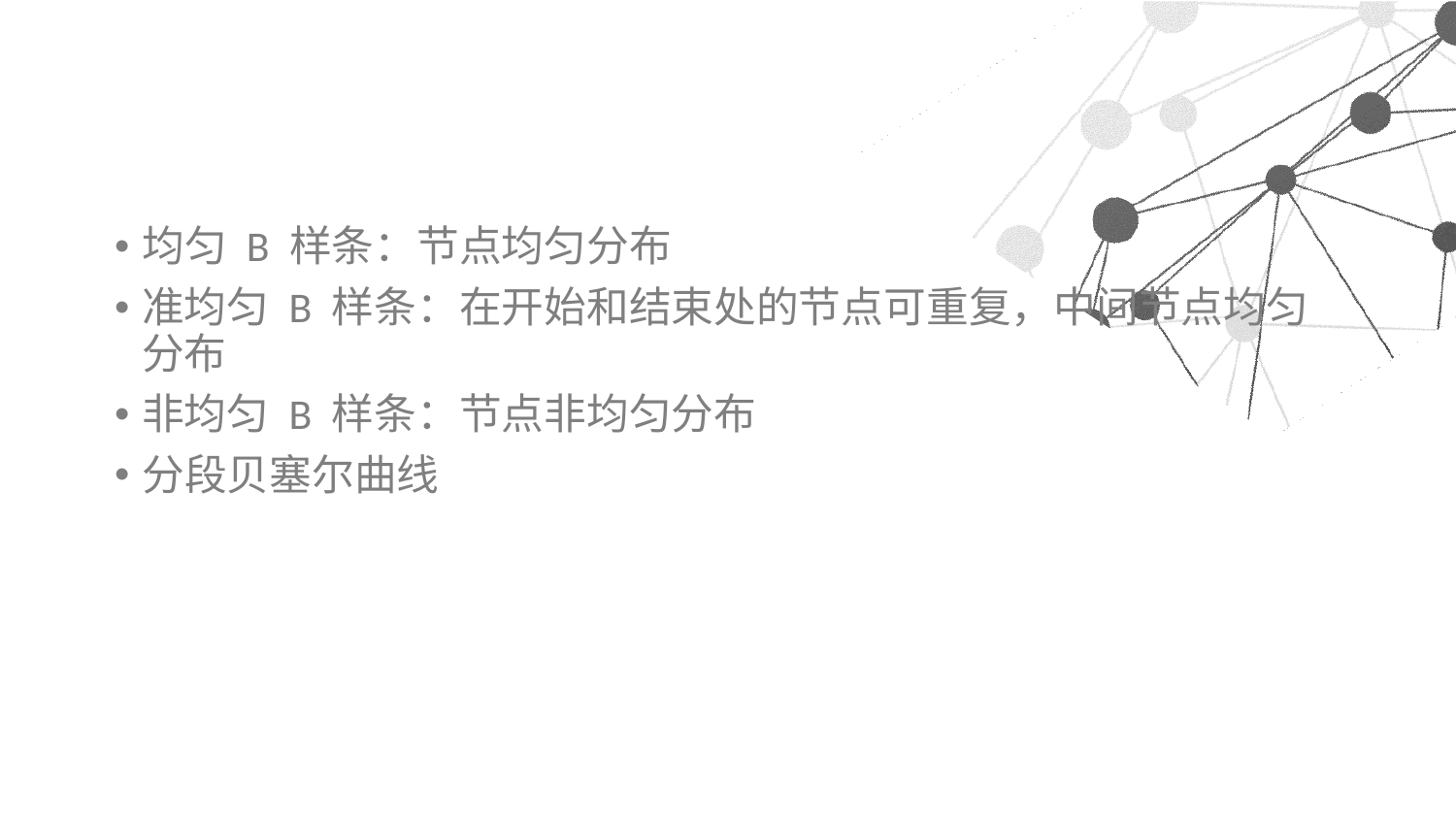

#
均匀 B 样条：节点均匀分布
准均匀 B 样条：在开始和结束处的节点可重复，中间节点均匀分布
非均匀 B 样条：节点非均匀分布
分段贝塞尔曲线